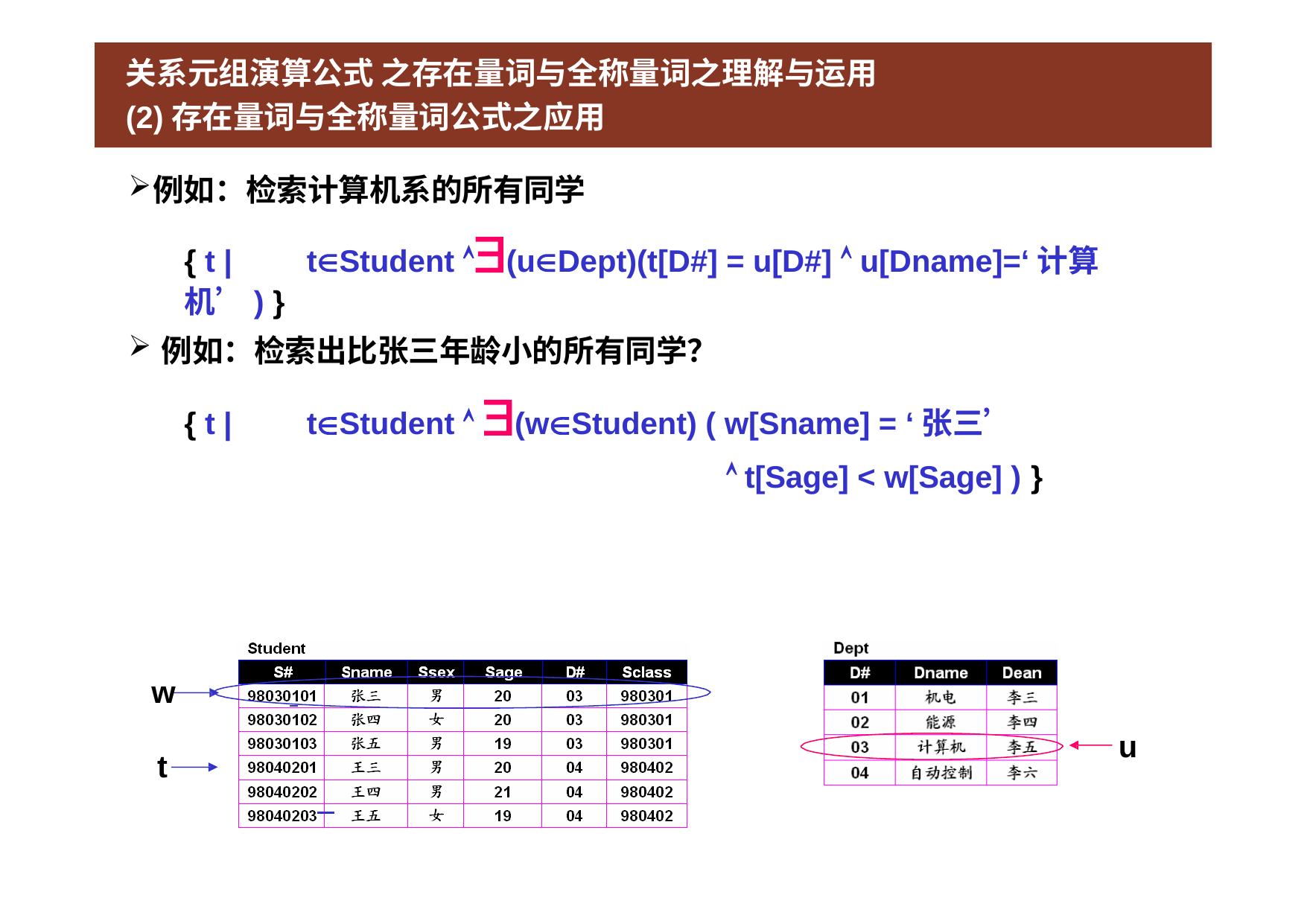

# 关系元组演算公式 之存在量词与全称量词之理解与运用
(2)存在量词与全称量词公式之应用
例如：检索计算机系的所有同学
{ t |	t∈Student ∧∃(u∈Dept)(t[D#] = u[D#] ∧ u[Dname]=‘计算机’) }
例如：检索出比张三年龄小的所有同学？
{ t |	t∈Student ∧ ∃(w∈Student) ( w[Sname] = ‘张三’
∧ t[Sage] < w[Sage] ) }

w

u

t